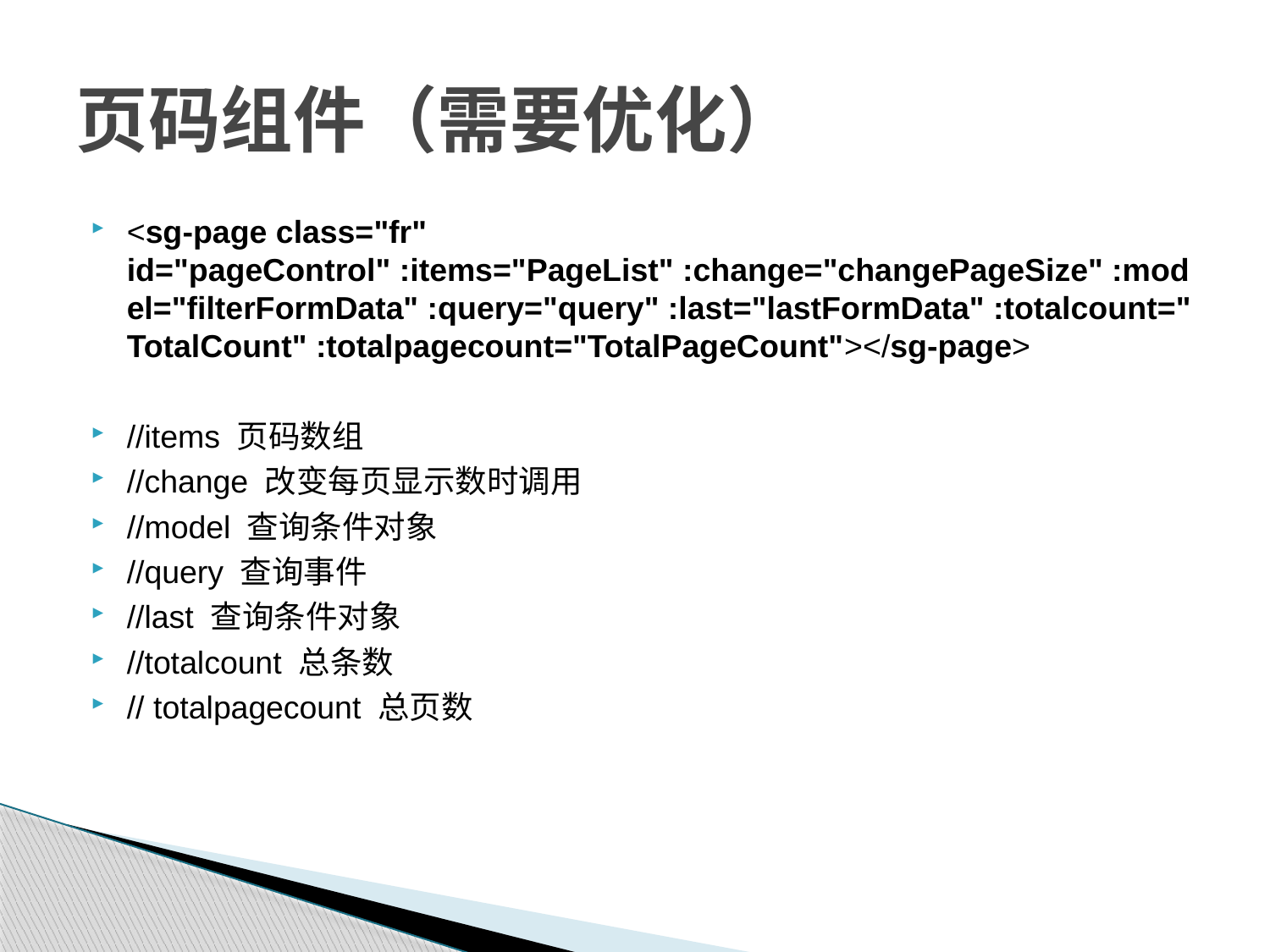

# 页码组件（需要优化）
<sg-page class="fr" id="pageControl" :items="PageList" :change="changePageSize" :model="filterFormData" :query="query" :last="lastFormData" :totalcount="TotalCount" :totalpagecount="TotalPageCount"></sg-page>

//items 页码数组
//change 改变每页显示数时调用
//model 查询条件对象
//query 查询事件
//last 查询条件对象
//totalcount 总条数
// totalpagecount 总页数